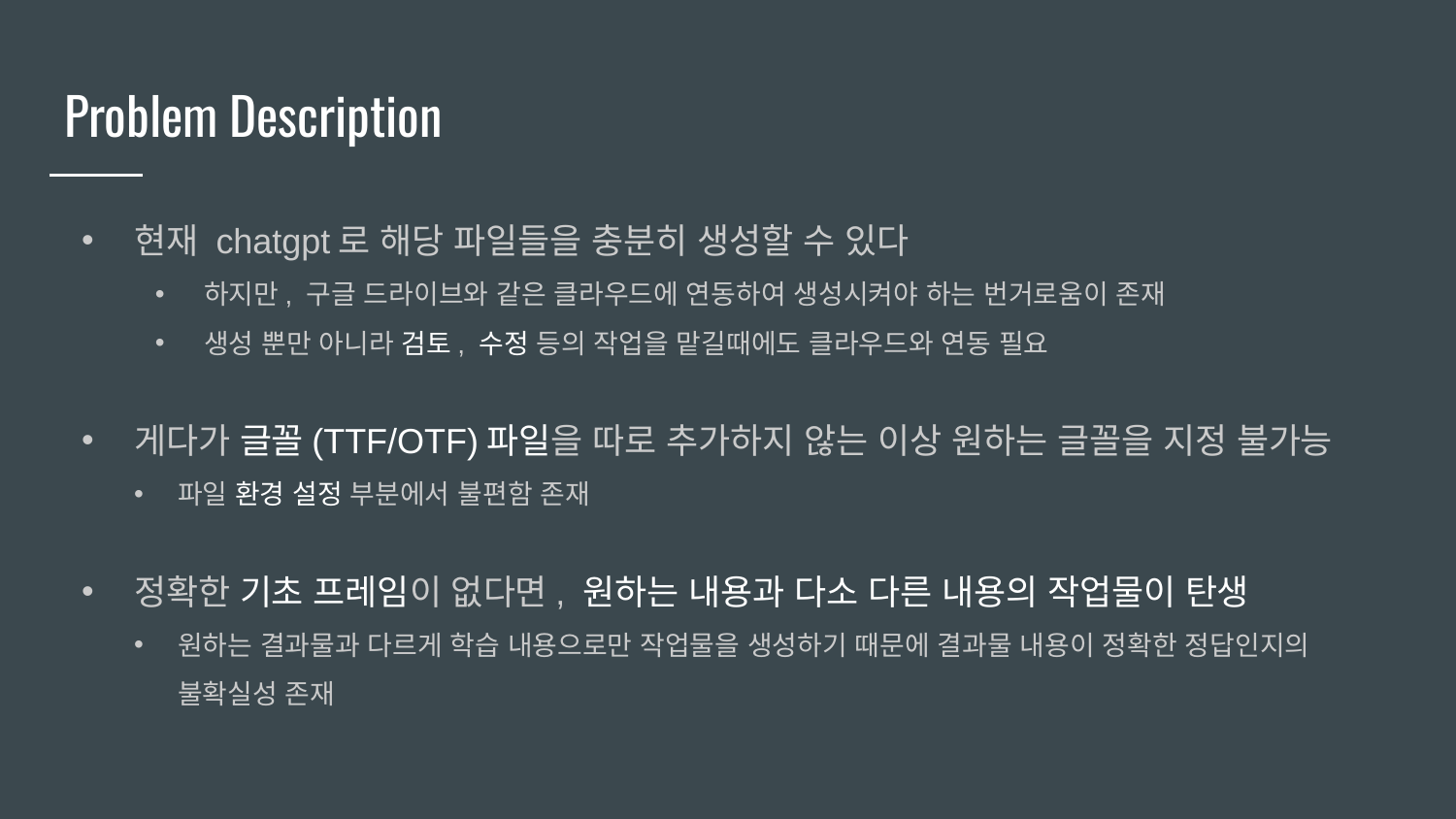

# Problem Description
현재 chatgpt로 해당 파일들을 충분히 생성할 수 있다
하지만, 구글 드라이브와 같은 클라우드에 연동하여 생성시켜야 하는 번거로움이 존재
생성 뿐만 아니라 검토, 수정 등의 작업을 맡길때에도 클라우드와 연동 필요

게다가 글꼴(TTF/OTF)파일을 따로 추가하지 않는 이상 원하는 글꼴을 지정 불가능
파일 환경 설정 부분에서 불편함 존재

정확한 기초 프레임이 없다면, 원하는 내용과 다소 다른 내용의 작업물이 탄생
원하는 결과물과 다르게 학습 내용으로만 작업물을 생성하기 때문에 결과물 내용이 정확한 정답인지의 불확실성 존재